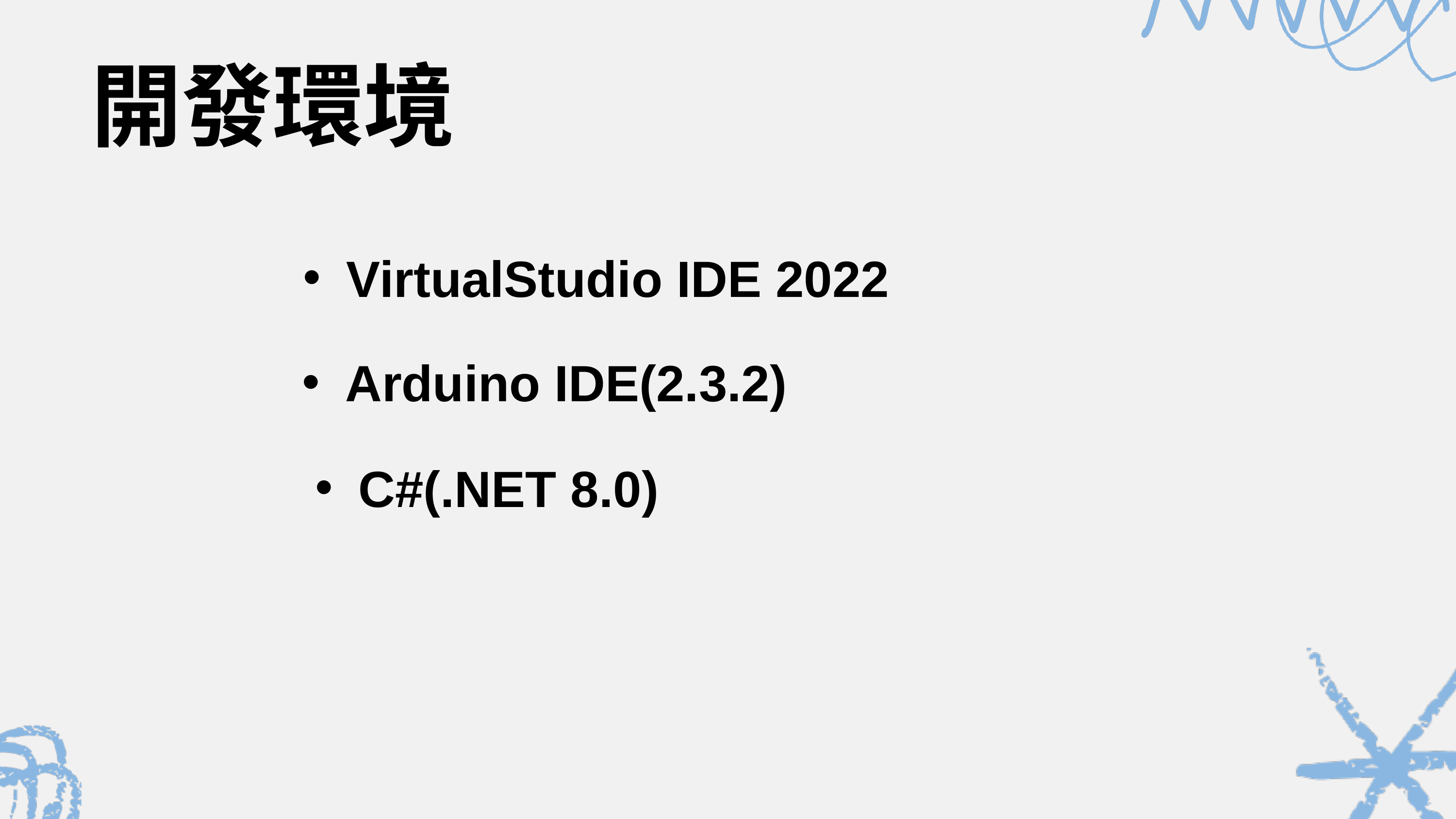

開發環境
VirtualStudio IDE 2022
Arduino IDE(2.3.2)
C#(.NET 8.0)